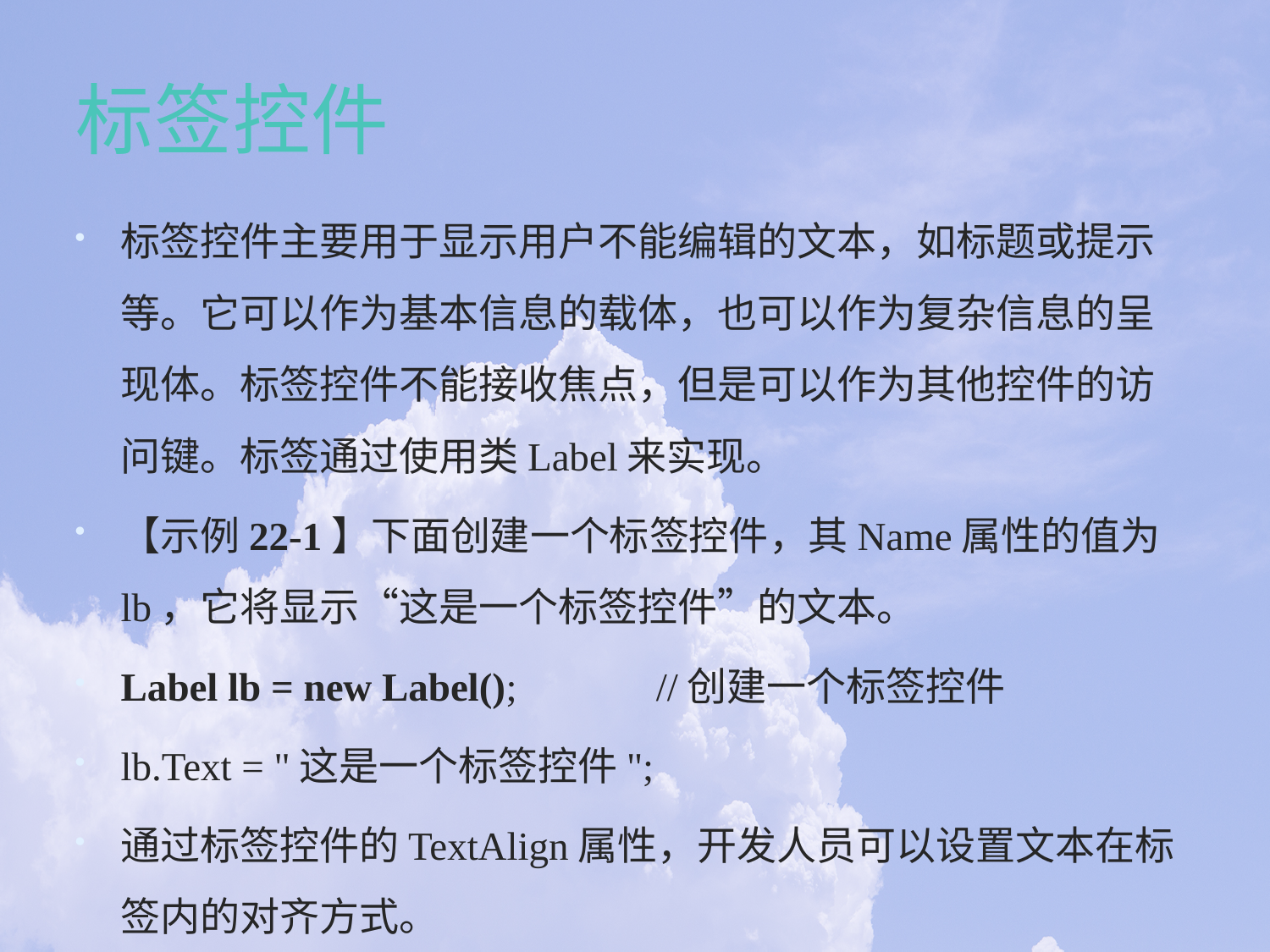

# 标签控件
标签控件主要用于显示用户不能编辑的文本，如标题或提示等。它可以作为基本信息的载体，也可以作为复杂信息的呈现体。标签控件不能接收焦点，但是可以作为其他控件的访问键。标签通过使用类Label来实现。
【示例22-1】下面创建一个标签控件，其Name属性的值为lb，它将显示“这是一个标签控件”的文本。
Label lb = new Label();              //创建一个标签控件
lb.Text = "这是一个标签控件";
通过标签控件的TextAlign属性，开发人员可以设置文本在标签内的对齐方式。